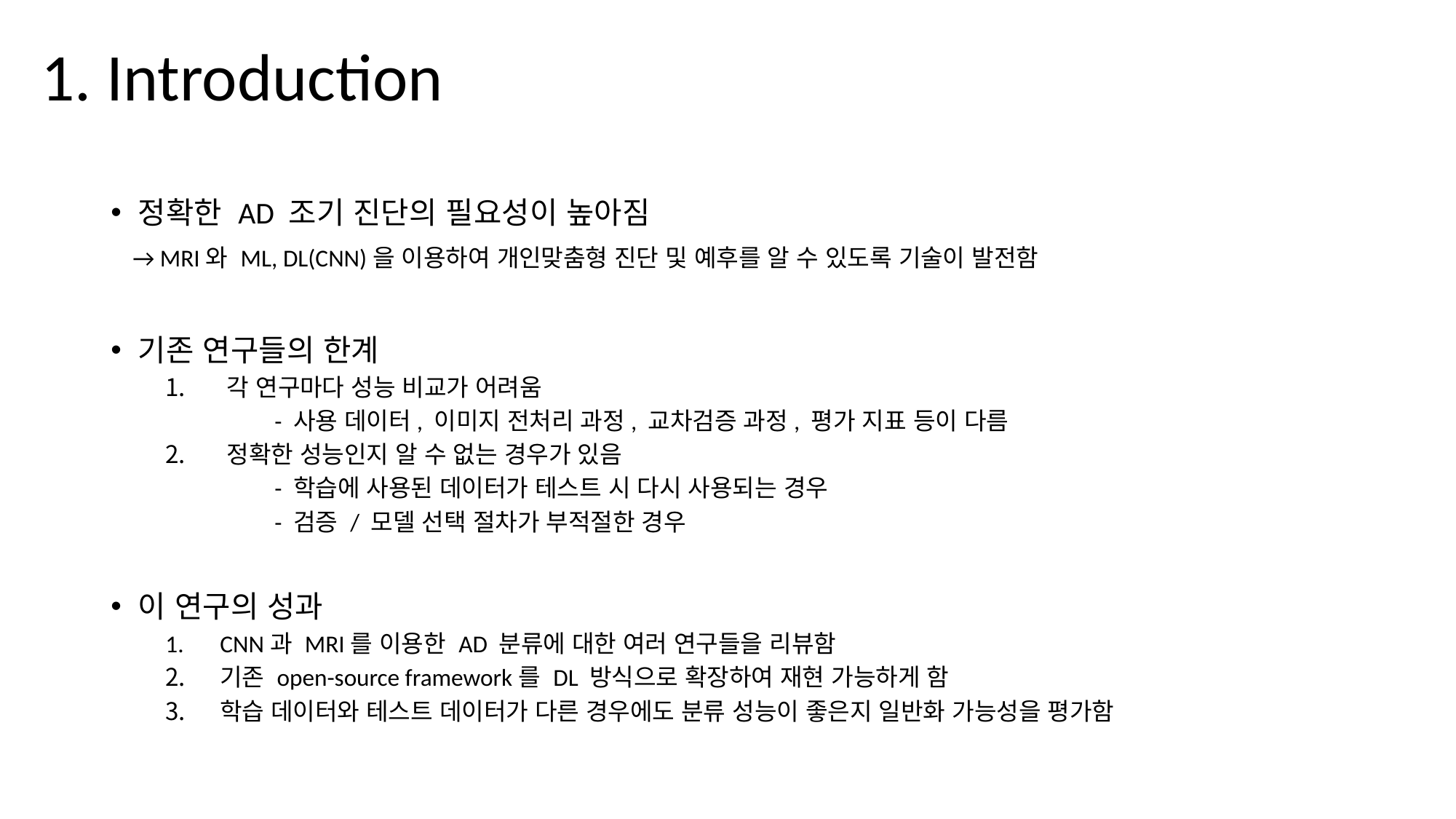

# 1. Introduction
정확한 AD 조기 진단의 필요성이 높아짐
    → MRI와 ML, DL(CNN)을 이용하여 개인맞춤형 진단 및 예후를 알 수 있도록 기술이 발전함

기존 연구들의 한계
각 연구마다 성능 비교가 어려움
	- 사용 데이터, 이미지 전처리 과정, 교차검증 과정, 평가 지표 등이 다름
정확한 성능인지 알 수 없는 경우가 있음
	- 학습에 사용된 데이터가 테스트 시 다시 사용되는 경우
	- 검증 / 모델 선택 절차가 부적절한 경우

이 연구의 성과
CNN과 MRI를 이용한 AD 분류에 대한 여러 연구들을 리뷰함
기존 open-source framework를 DL 방식으로 확장하여 재현 가능하게 함
학습 데이터와 테스트 데이터가 다른 경우에도 분류 성능이 좋은지 일반화 가능성을 평가함